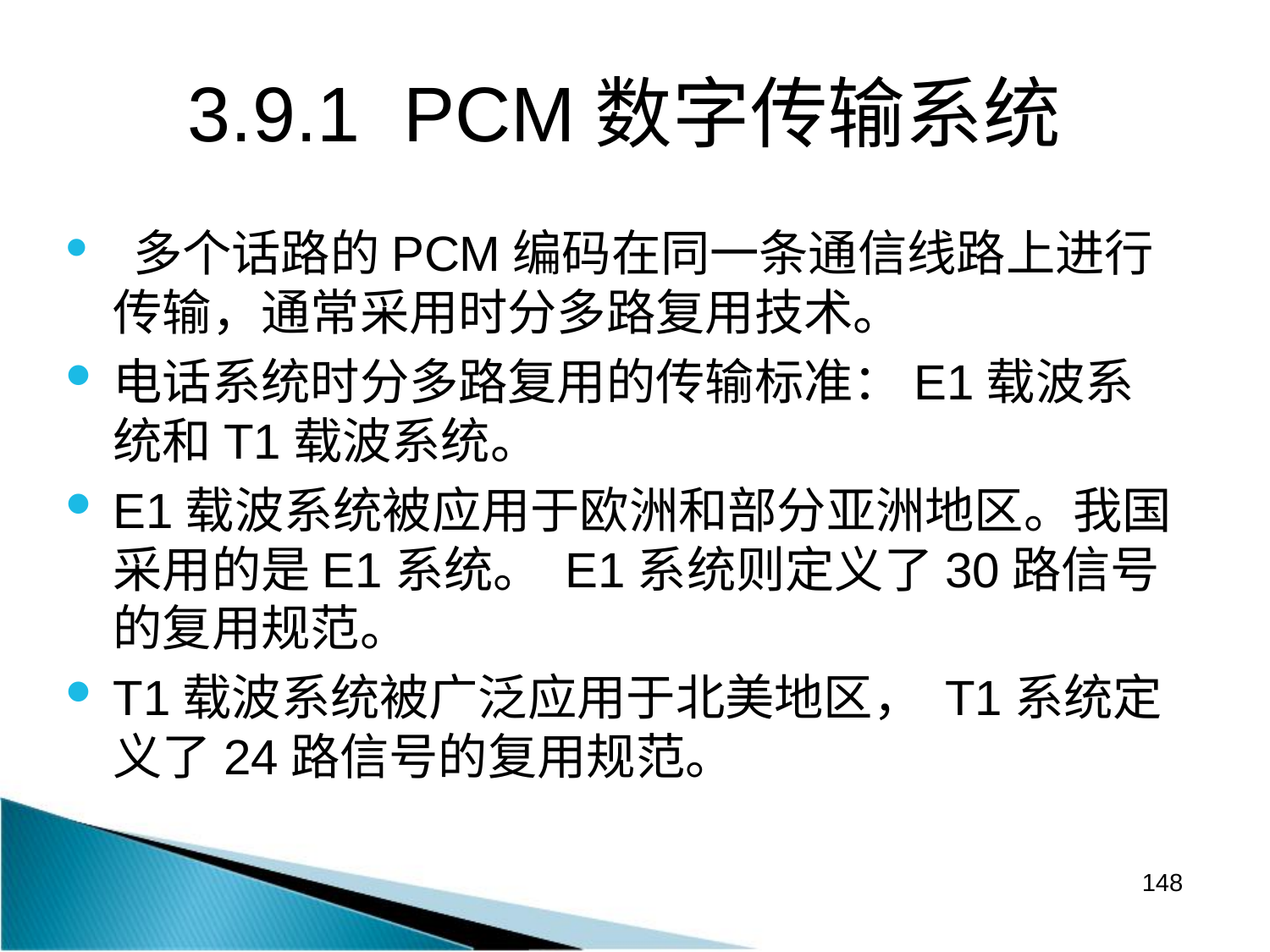

# 3.9.1  PCM数字传输系统
 多个话路的PCM编码在同一条通信线路上进行传输，通常采用时分多路复用技术。
电话系统时分多路复用的传输标准：E1载波系统和T1载波系统。
E1载波系统被应用于欧洲和部分亚洲地区。我国采用的是E1系统。 E1系统则定义了30路信号的复用规范。
T1载波系统被广泛应用于北美地区， T1系统定义了24路信号的复用规范。
148